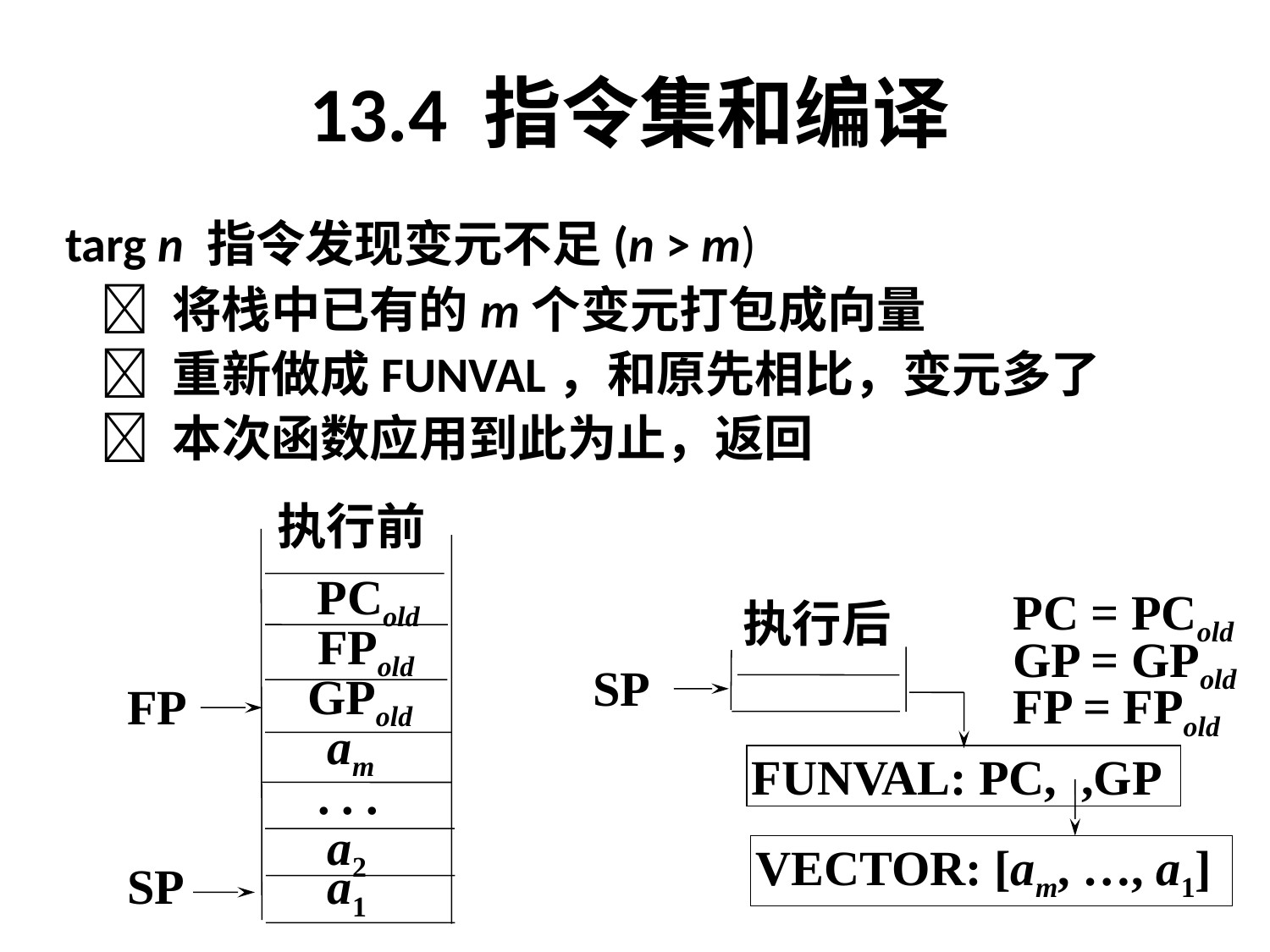

# 13.4 指令集和编译
 targ n 指令发现变元不足(n > m)
	− 将栈中已有的m个变元打包成向量
	− 重新做成FUNVAL，和原先相比，变元多了
	− 本次函数应用到此为止，返回
执行前

PCold

FPold

GPold
FP

am

. . .

a2

SP
a1

执行后
PC = PCold
GP = GPold
FP = FPold

SP

FUNVAL: PC,  ,GP

VECTOR: [am, …, a1]